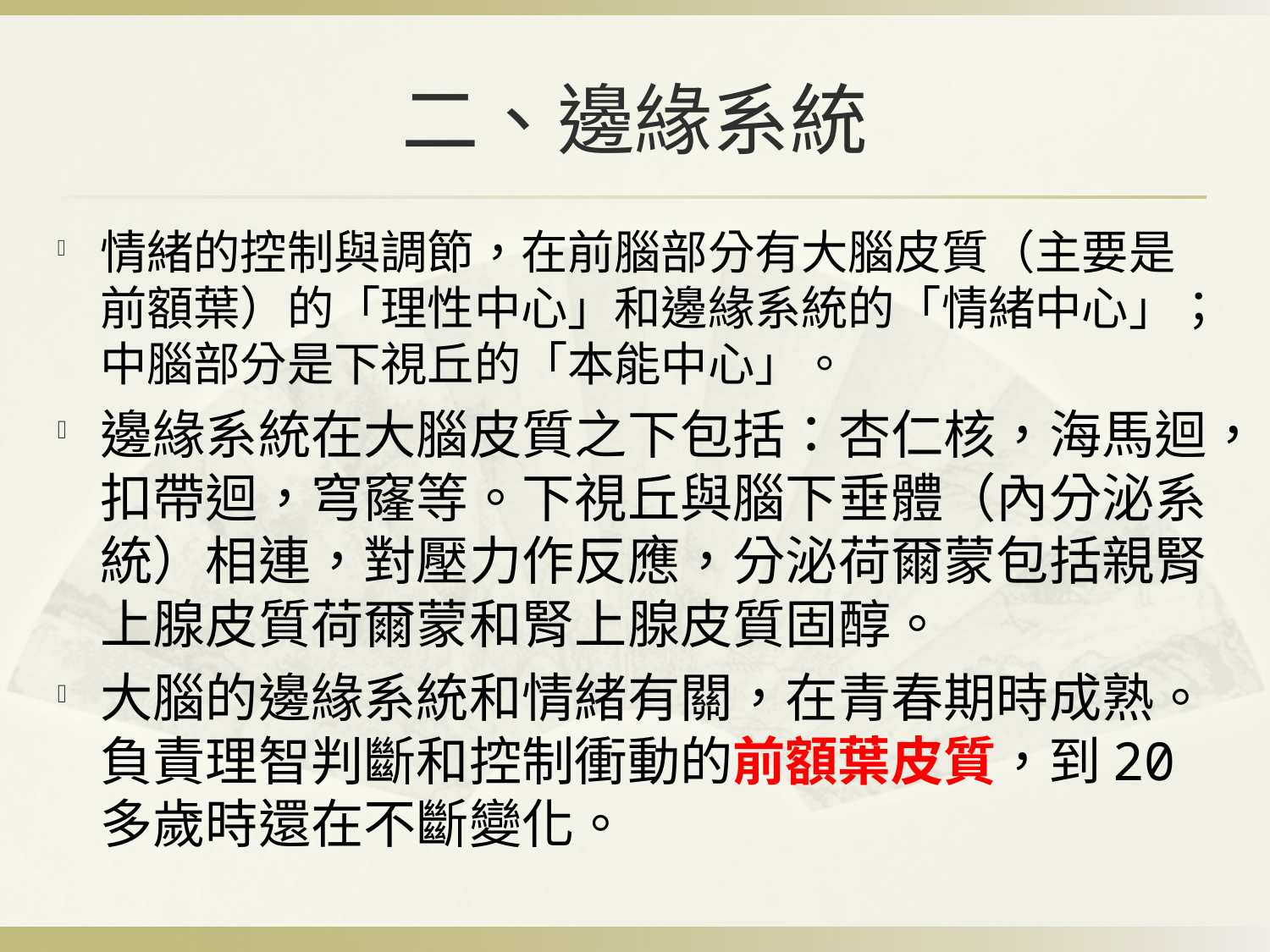

# 二、邊緣系統
情緒的控制與調節，在前腦部分有大腦皮質（主要是前額葉）的「理性中心」和邊緣系統的「情緒中心」；中腦部分是下視丘的「本能中心」。
邊緣系統在大腦皮質之下包括：杏仁核，海馬迴，扣帶迴，穹窿等。下視丘與腦下垂體（內分泌系統）相連，對壓力作反應，分泌荷爾蒙包括親腎上腺皮質荷爾蒙和腎上腺皮質固醇。
大腦的邊緣系統和情緒有關，在青春期時成熟。負責理智判斷和控制衝動的前額葉皮質，到20多歲時還在不斷變化。